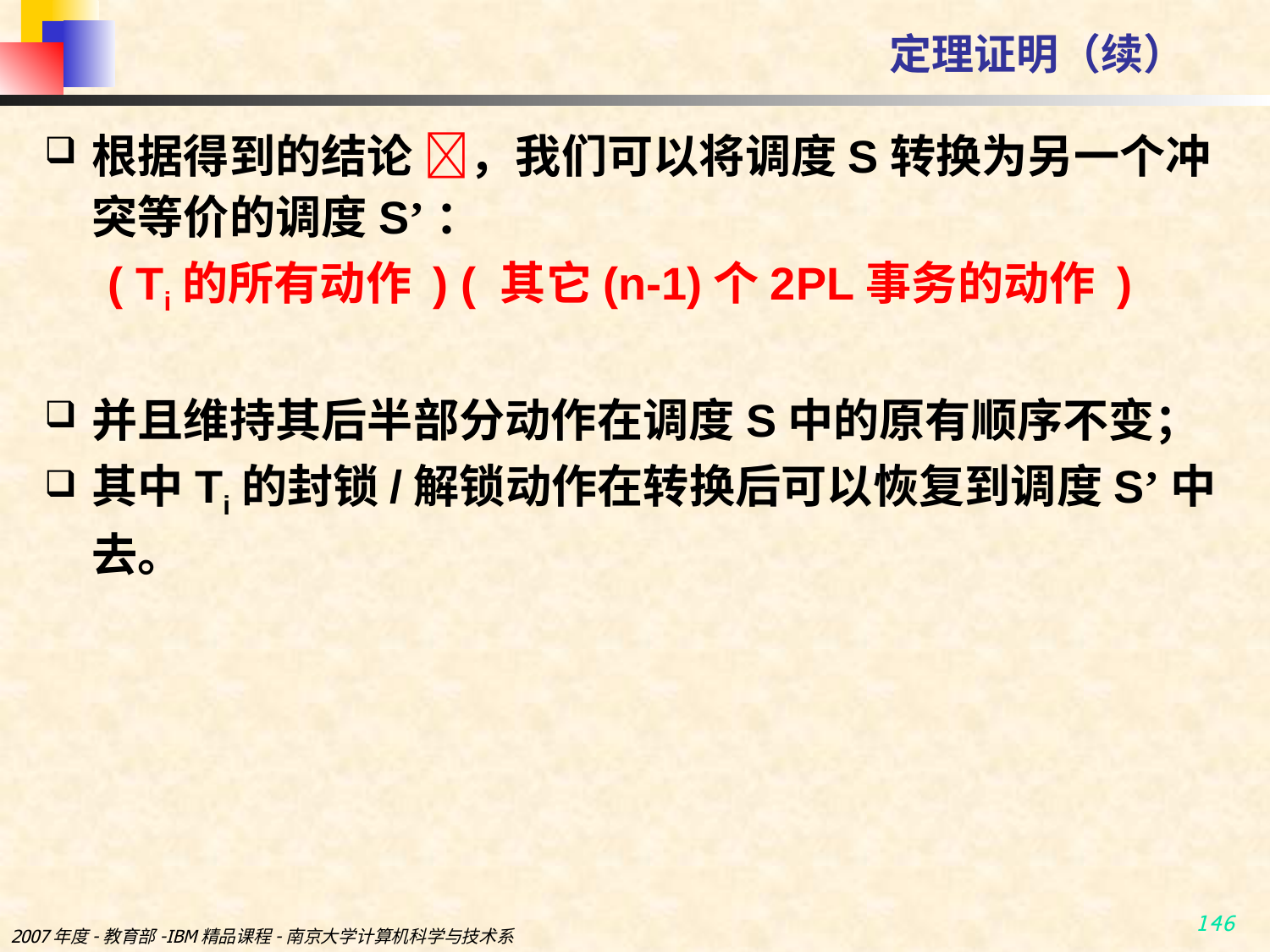

# 定理证明（续）
根据得到的结论 ∗，我们可以将调度S转换为另一个冲突等价的调度S’：
( Ti的所有动作 ) ( 其它(n-1)个2PL事务的动作 )

并且维持其后半部分动作在调度S中的原有顺序不变；
其中Ti的封锁/解锁动作在转换后可以恢复到调度S’中去。
146